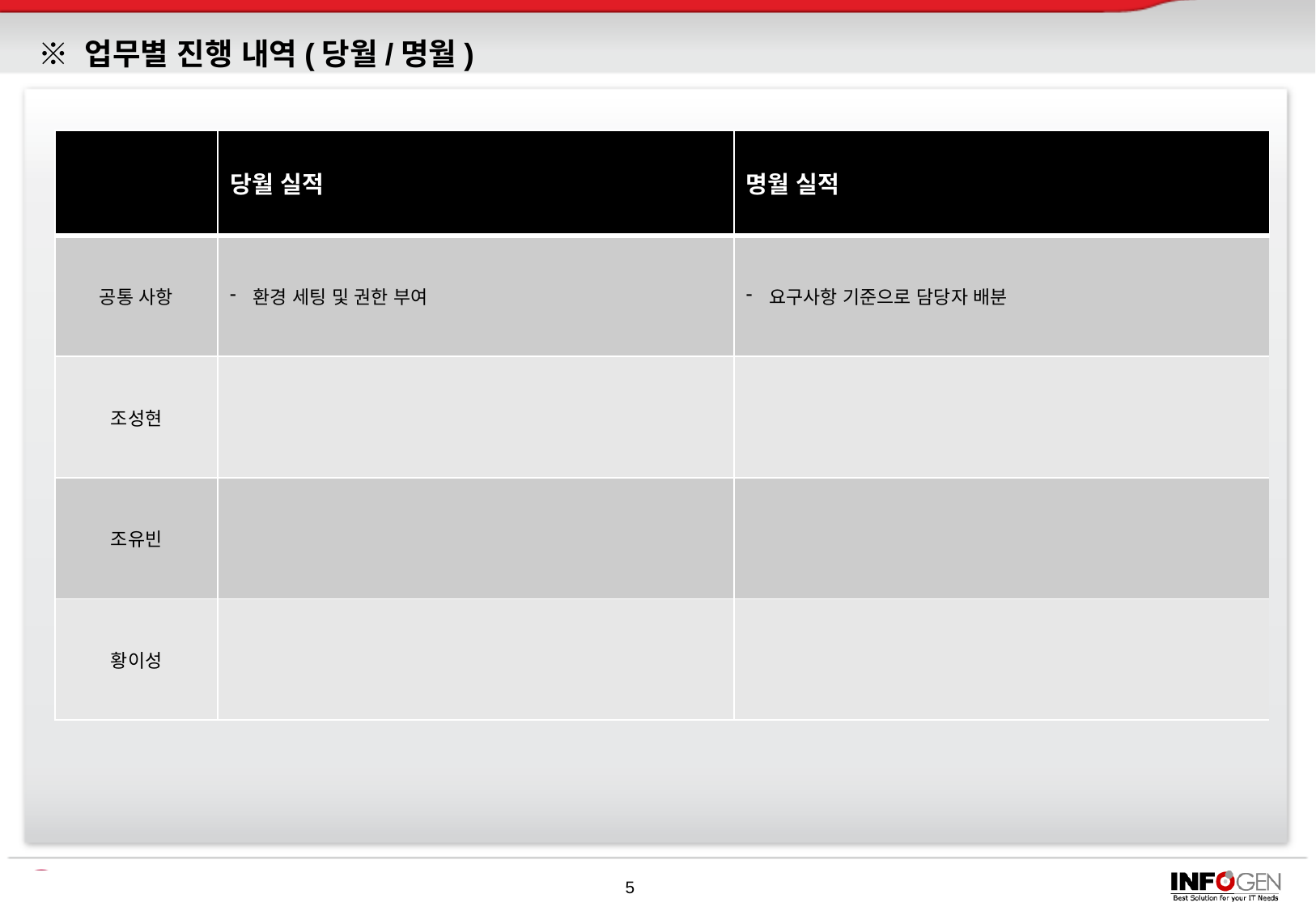

# ※ 업무별 진행 내역(당월/명월)
|  | 당월 실적 | 명월 실적 |
| --- | --- | --- |
| 공통 사항 | 환경 세팅 및 권한 부여 | 요구사항 기준으로 담당자 배분 |
| 조성현 |  |  |
| 조유빈 |  |  |
| 황이성 |  |  |